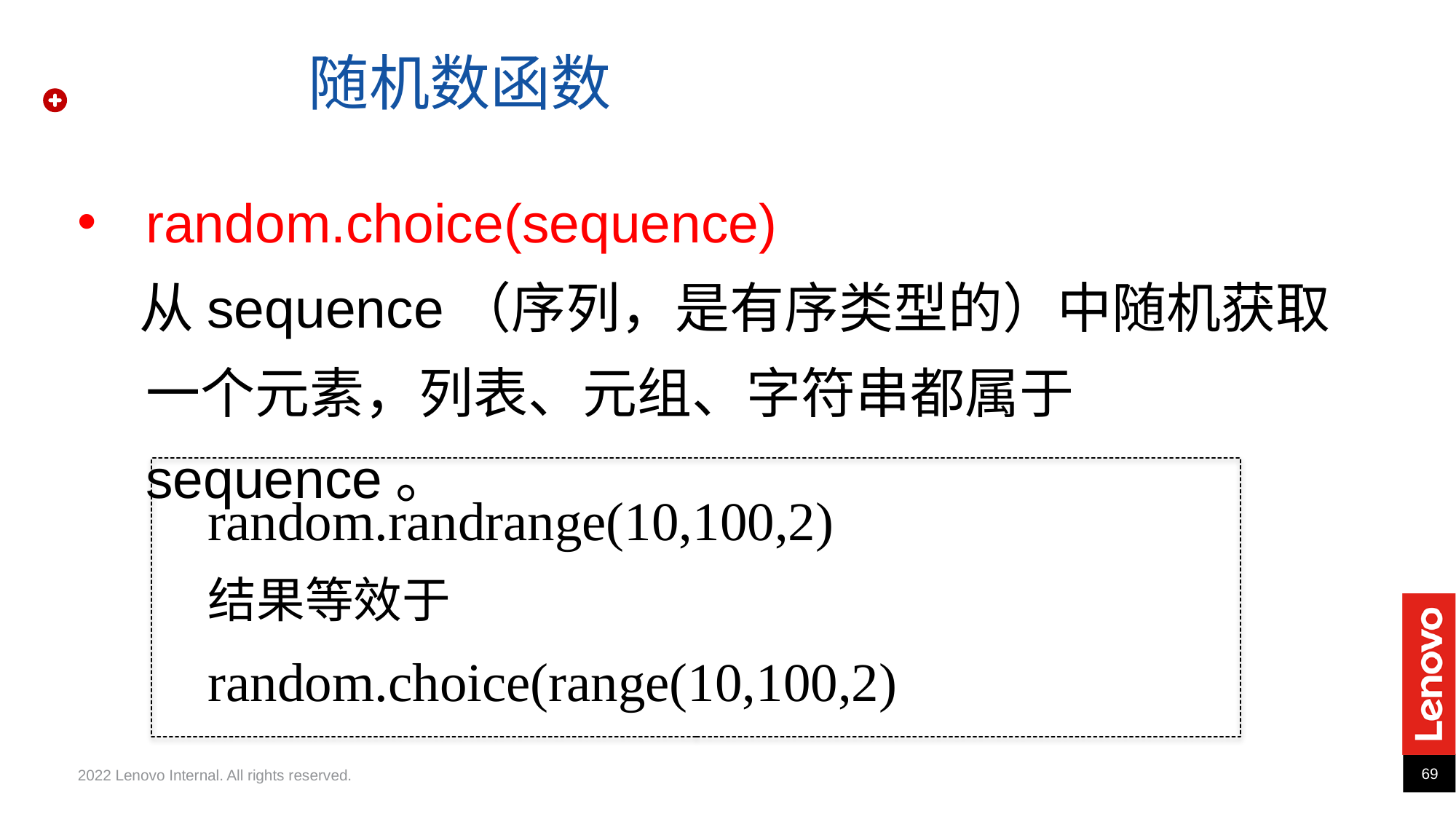

随机数函数
random.choice(sequence)
    从sequence（序列，是有序类型的）中随机获取一个元素，列表、元组、字符串都属于sequence。

random.randrange(10,100,2)
结果等效于random.choice(range(10,100,2)